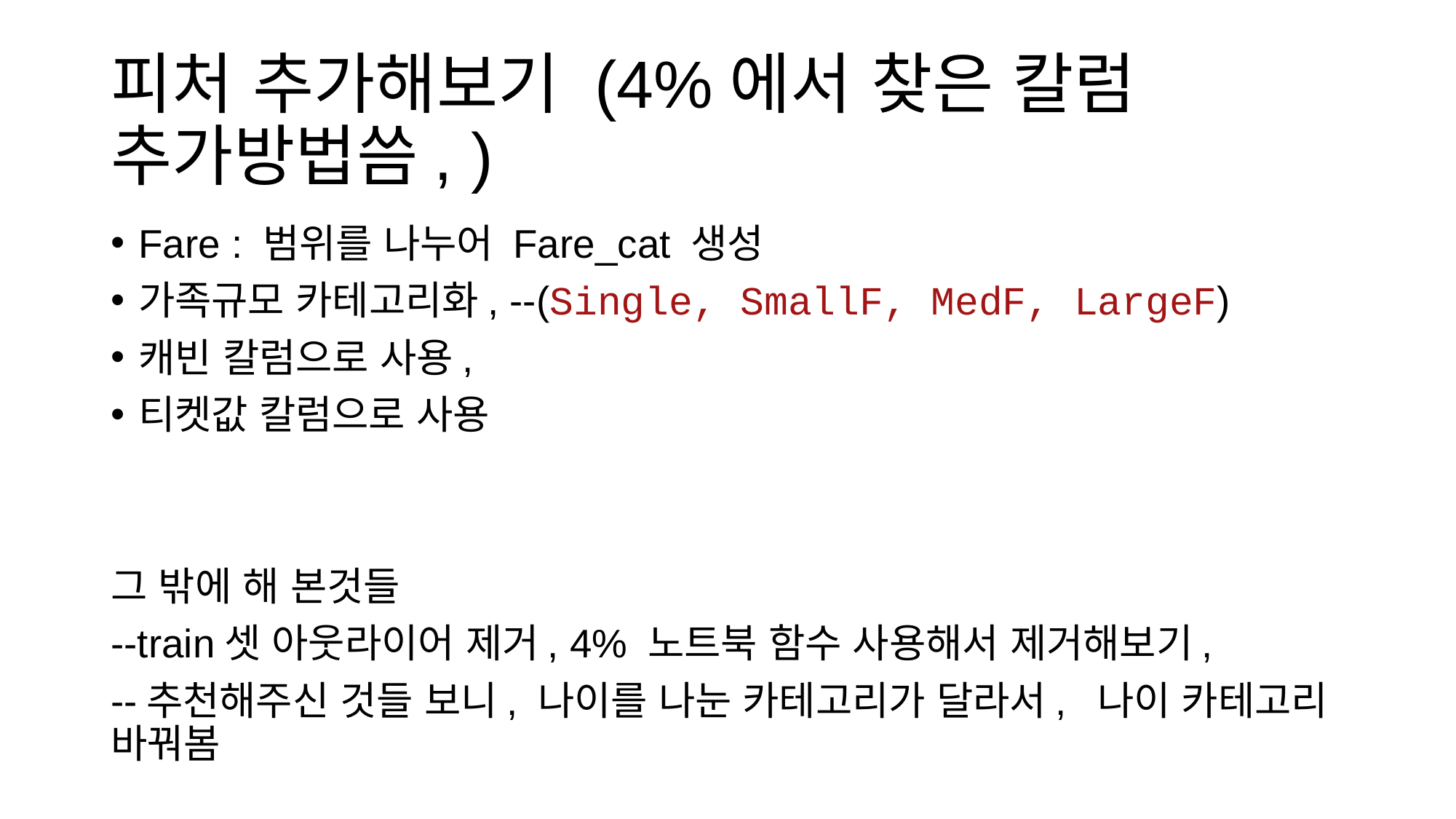

# 피처 추가해보기 (4%에서 찾은 칼럼 추가방법씀, )
Fare : 범위를 나누어 Fare_cat 생성
가족규모 카테고리화, --(Single, SmallF, MedF, LargeF)
캐빈 칼럼으로 사용,
티켓값 칼럼으로 사용

그 밖에 해 본것들
--train셋 아웃라이어 제거, 4% 노트북 함수 사용해서 제거해보기,
--추천해주신 것들 보니, 나이를 나눈 카테고리가 달라서,  나이 카테고리 바꿔봄